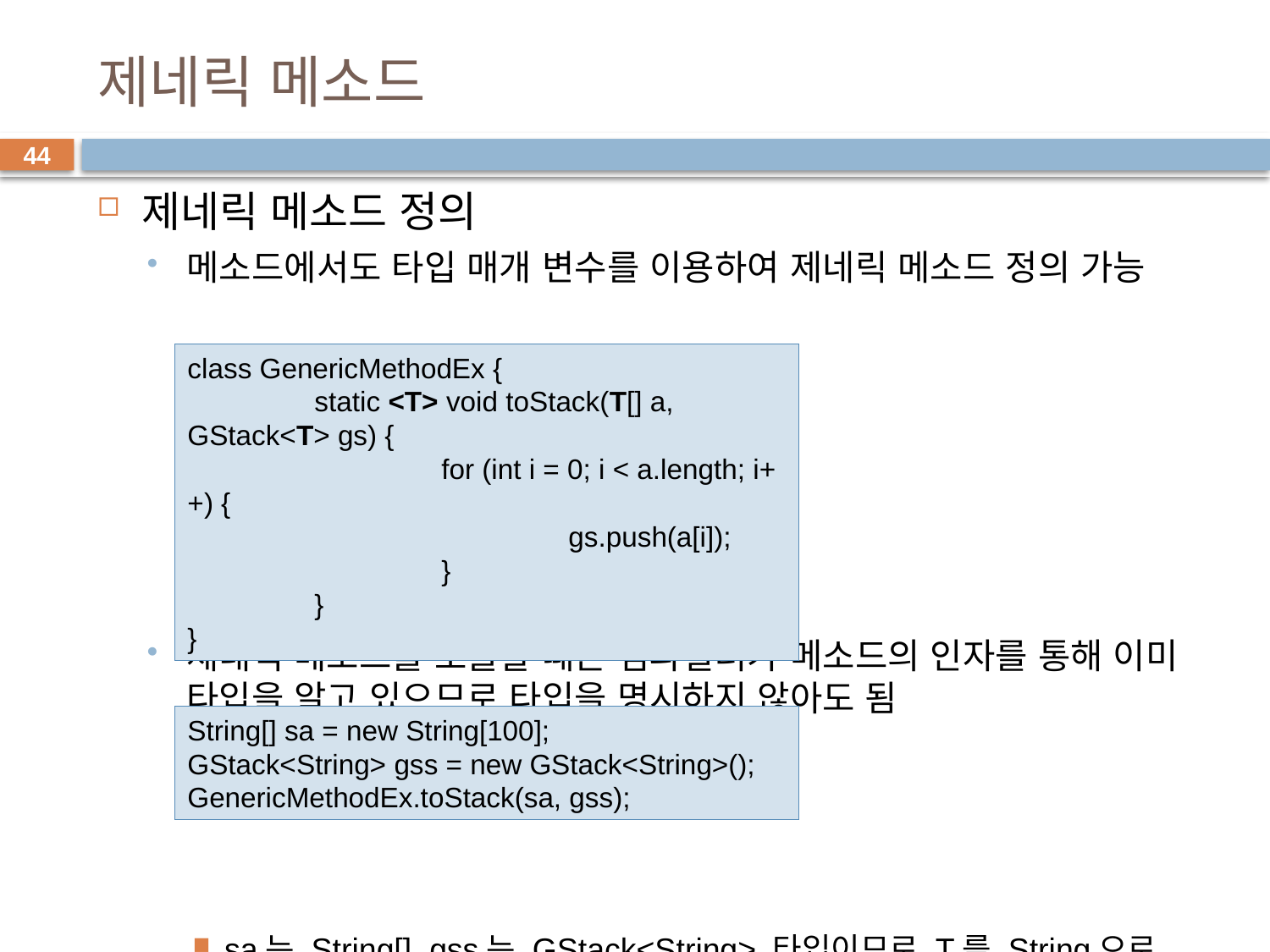

# 제네릭 메소드
44
제네릭 메소드 정의
메소드에서도 타입 매개 변수를 이용하여 제네릭 메소드 정의 가능

제네릭 메소드를 호출할 때는 컴파일러가 메소드의 인자를 통해 이미 타입을 알고 있으므로 타입을 명시하지 않아도 됨

sa는 String[], gss는 GStack<String> 타입이므로 T를 String으로 유추

class GenericMethodEx {
	static <T> void toStack(T[] a, GStack<T> gs) {
		for (int i = 0; i < a.length; i++) {
			gs.push(a[i]);
		}
	}
}
String[] sa = new String[100];
GStack<String> gss = new GStack<String>();
GenericMethodEx.toStack(sa, gss);